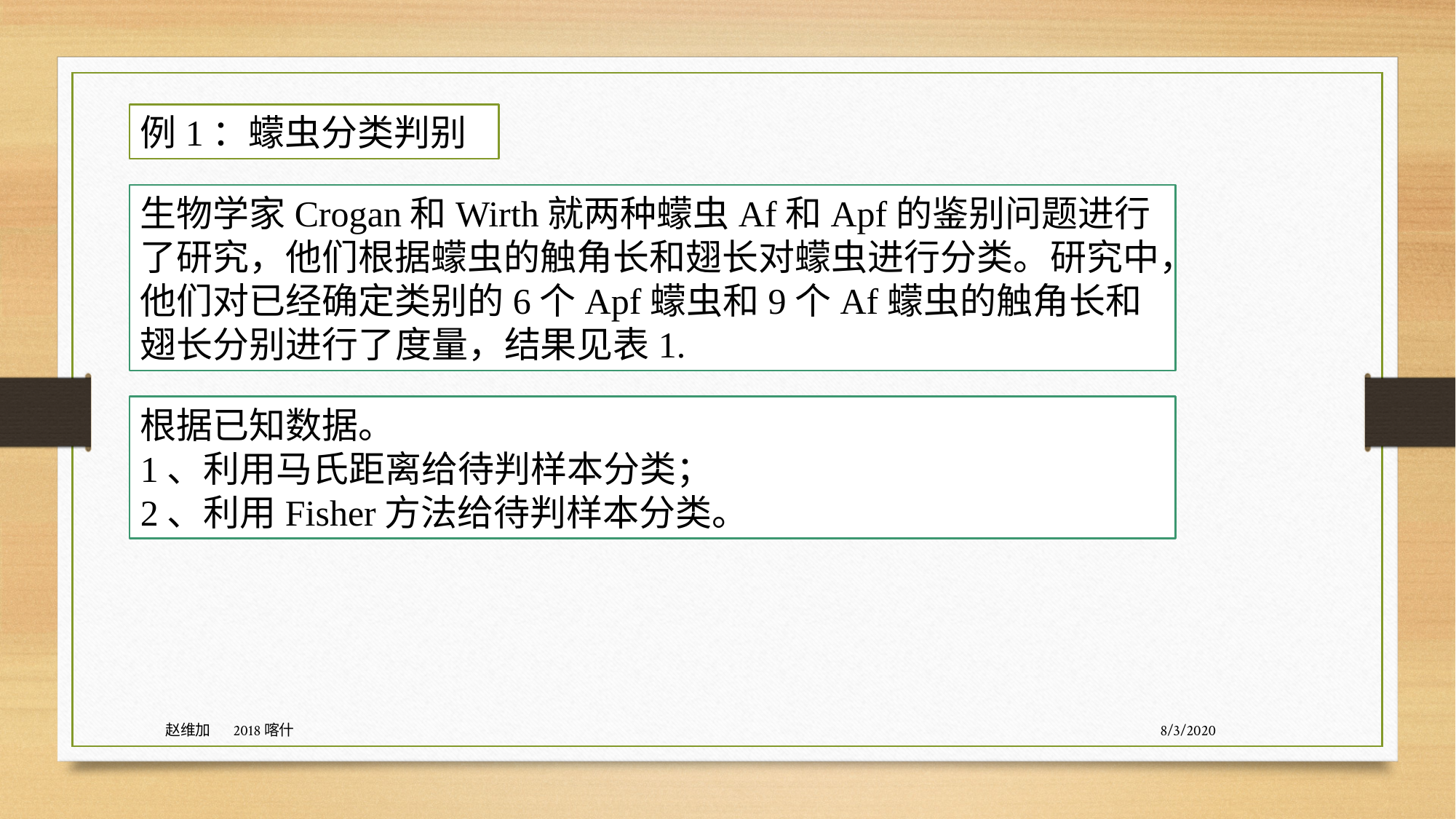

例1：蠓虫分类判别
生物学家Crogan和Wirth就两种蠓虫Af和Apf的鉴别问题进行了研究，他们根据蠓虫的触角长和翅长对蠓虫进行分类。研究中，他们对已经确定类别的6个Apf蠓虫和9个Af蠓虫的触角长和翅长分别进行了度量，结果见表1.
根据已知数据。
1、利用马氏距离给待判样本分类；
2、利用Fisher方法给待判样本分类。
赵维加    2018喀什
8/3/2020